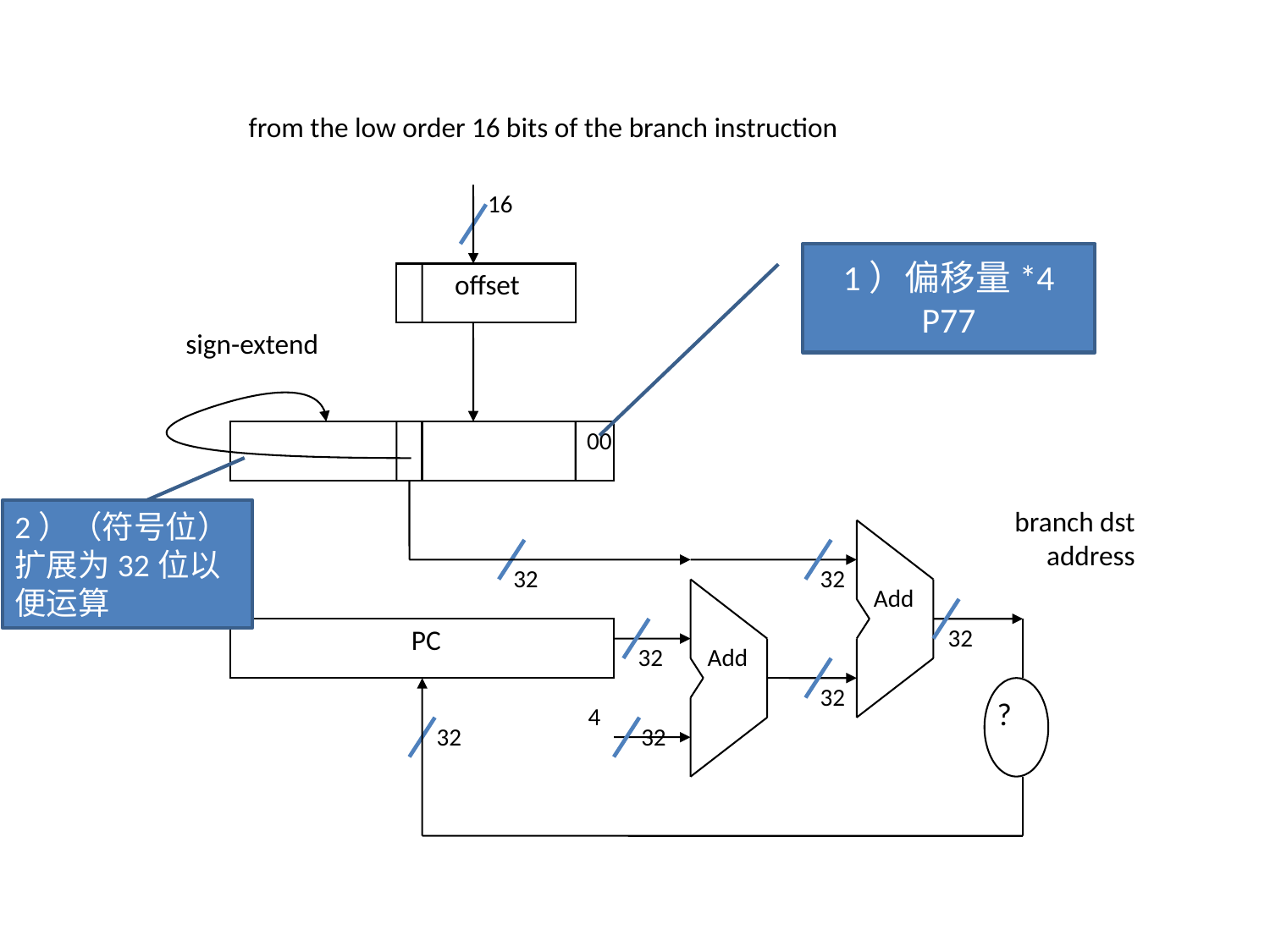

from the low order 16 bits of the branch instruction
16

offset
sign-extend

00

branch dst
address

32

32

Add

PC

32

32
Add

32

?
4

32

32

1）偏移量*4
P77
2）（符号位）扩展为32位以便运算